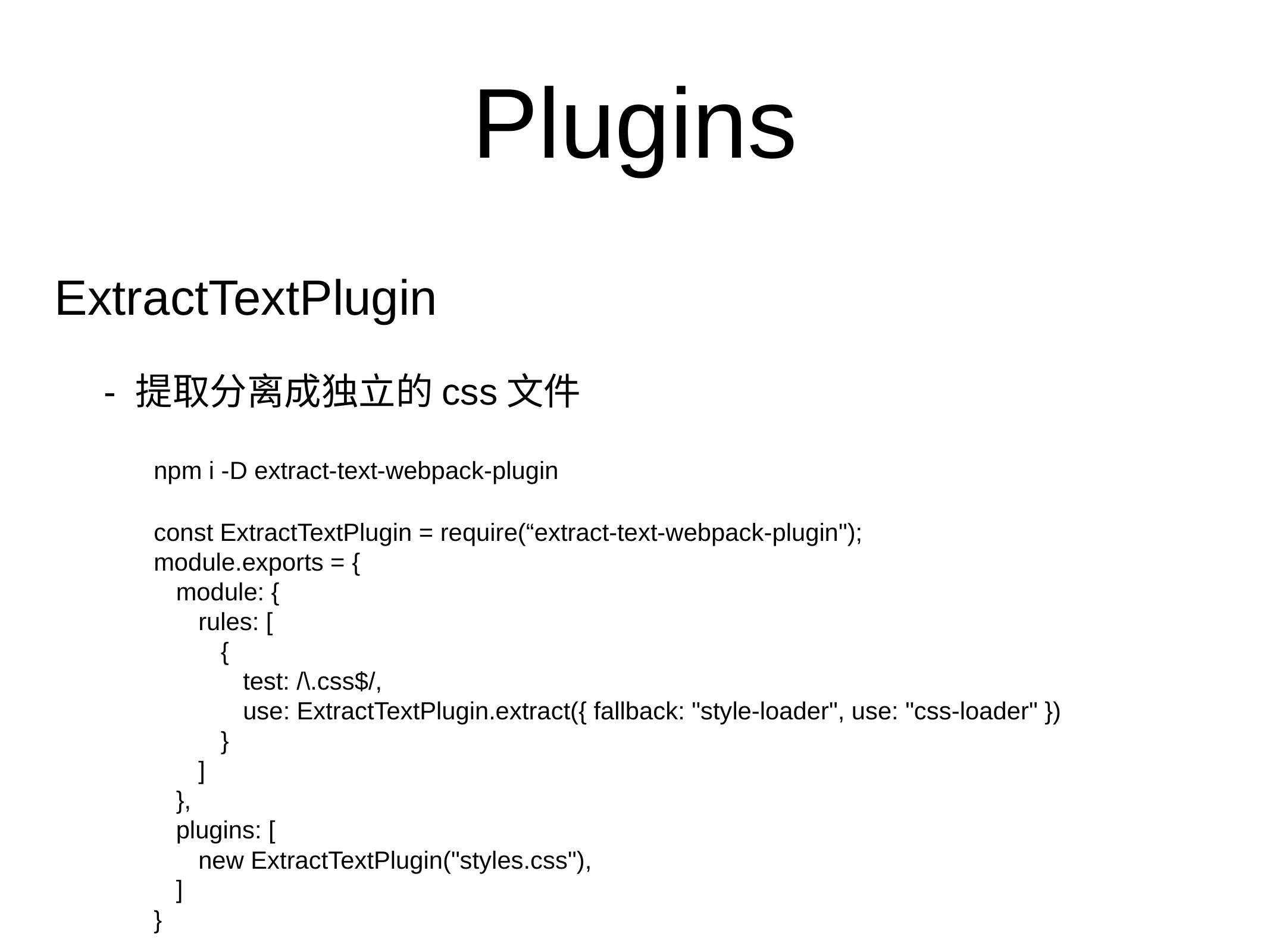

# Plugins
ExtractTextPlugin
- 提取分离成独立的css文件
npm i -D extract-text-webpack-plugin
const ExtractTextPlugin = require(“extract-text-webpack-plugin");
module.exports = {
module: {
rules: [
{
test: /\.css$/,
use: ExtractTextPlugin.extract({ fallback: "style-loader", use: "css-loader" })
}
]
},
plugins: [
new ExtractTextPlugin("styles.css"),
]
}